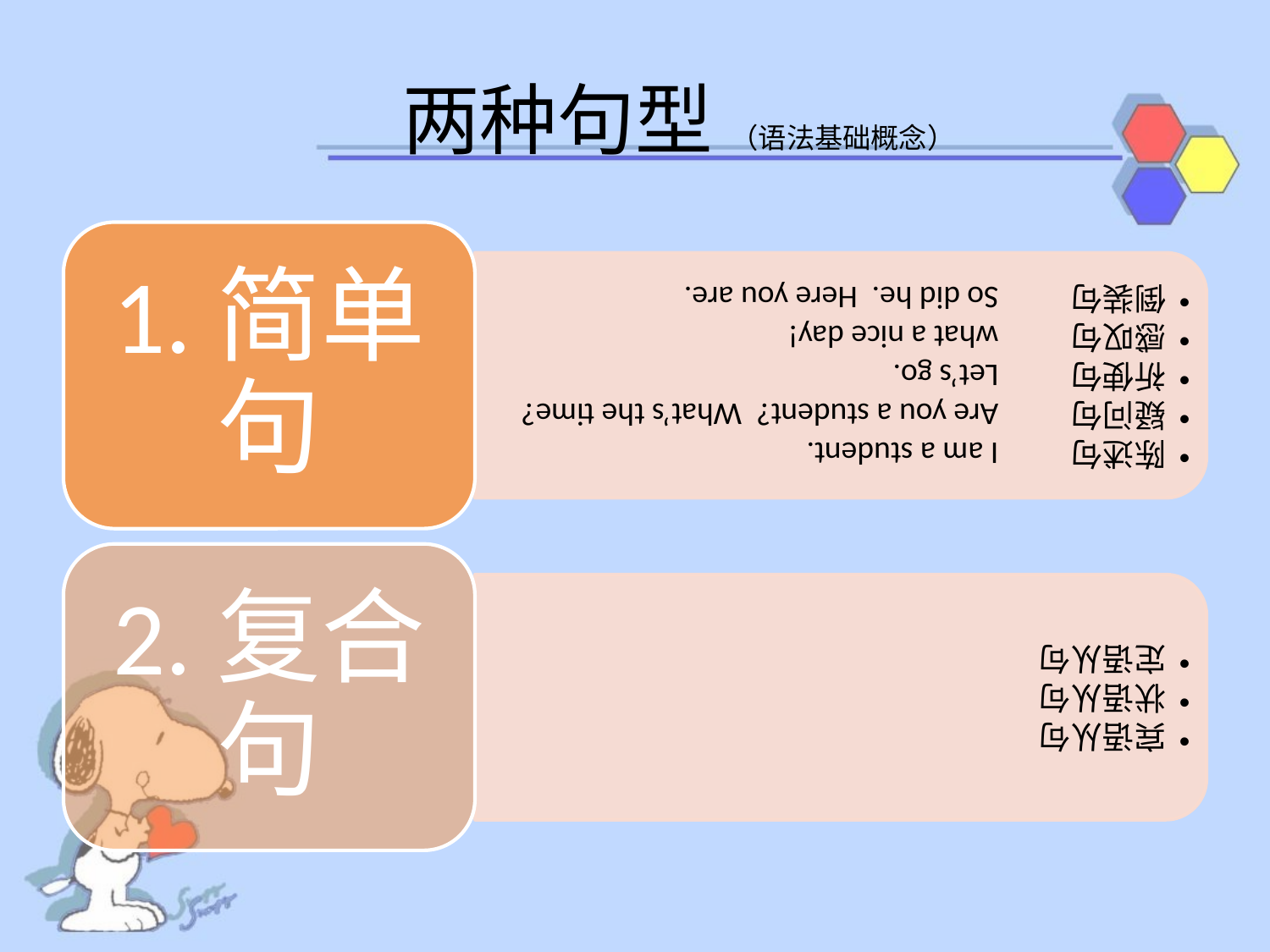

# 两种句型 （语法基础概念）
陈述句         I am a student.
疑问句         Are you a student?  What’s the time?
祈使句         Let’s go.
感叹句         what a nice day!
倒装句         So did he.  Here you are.
1.简单句
宾语从句
状语从句
定语从句
2.复合句